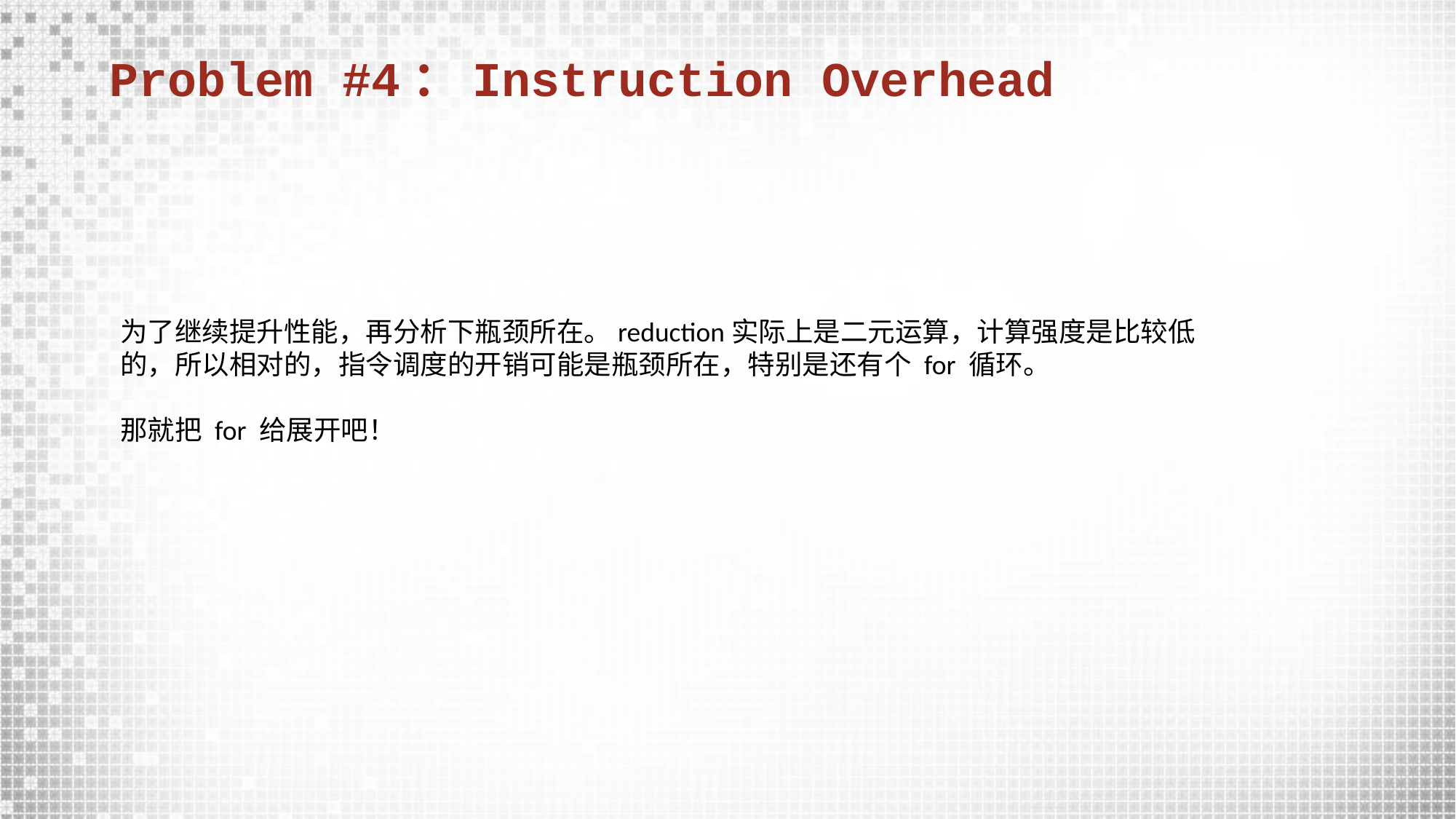

# Problem #4：Instruction Overhead
为了继续提升性能，再分析下瓶颈所在。reduction实际上是二元运算，计算强度是比较低的，所以相对的，指令调度的开销可能是瓶颈所在，特别是还有个 for 循环。

那就把 for 给展开吧！